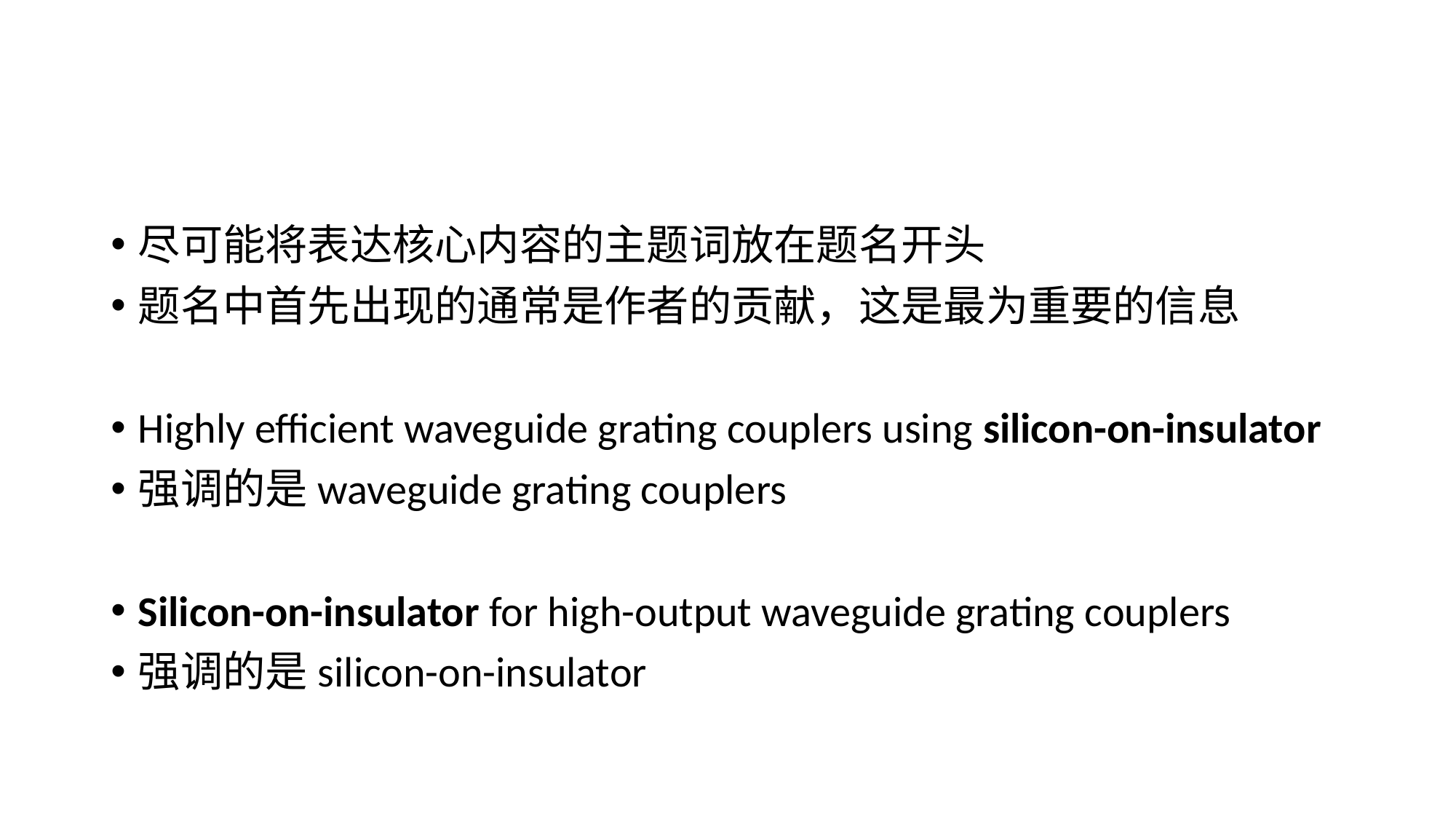

#
尽可能将表达核心内容的主题词放在题名开头
题名中首先出现的通常是作者的贡献，这是最为重要的信息

Highly efficient waveguide grating couplers using silicon-on-insulator
强调的是waveguide grating couplers

Silicon-on-insulator for high-output waveguide grating couplers
强调的是silicon-on-insulator